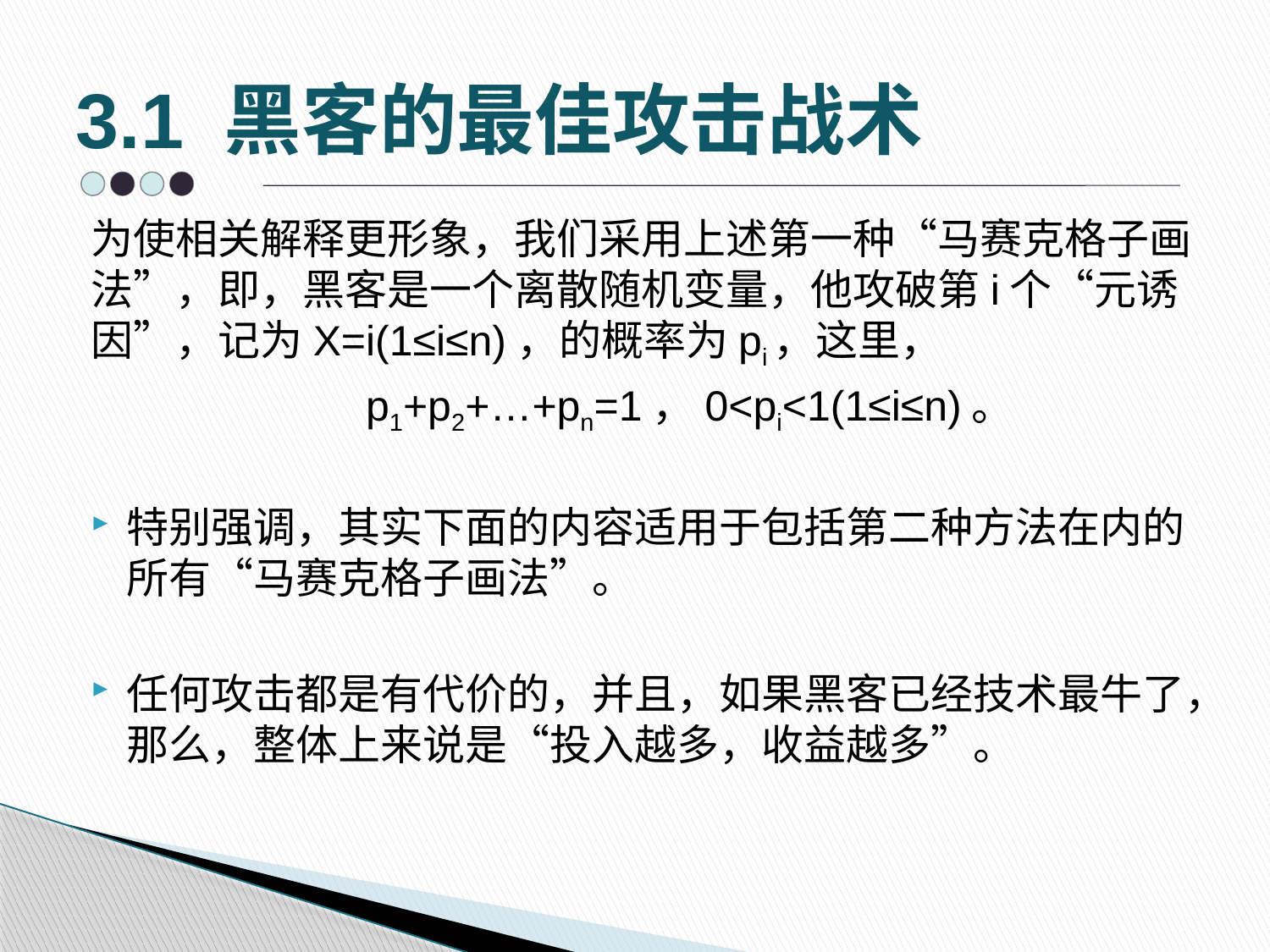

# 3.1 黑客的最佳攻击战术

为使相关解释更形象，我们采用上述第一种“马赛克格子画法”，即，黑客是一个离散随机变量，他攻破第i个“元诱因”，记为X=i(1≤i≤n)，的概率为pi，这里，
        p1+p2+…+pn=1，0<pi<1(1≤i≤n)。

特别强调，其实下面的内容适用于包括第二种方法在内的所有“马赛克格子画法”。

任何攻击都是有代价的，并且，如果黑客已经技术最牛了，那么，整体上来说是“投入越多，收益越多”。